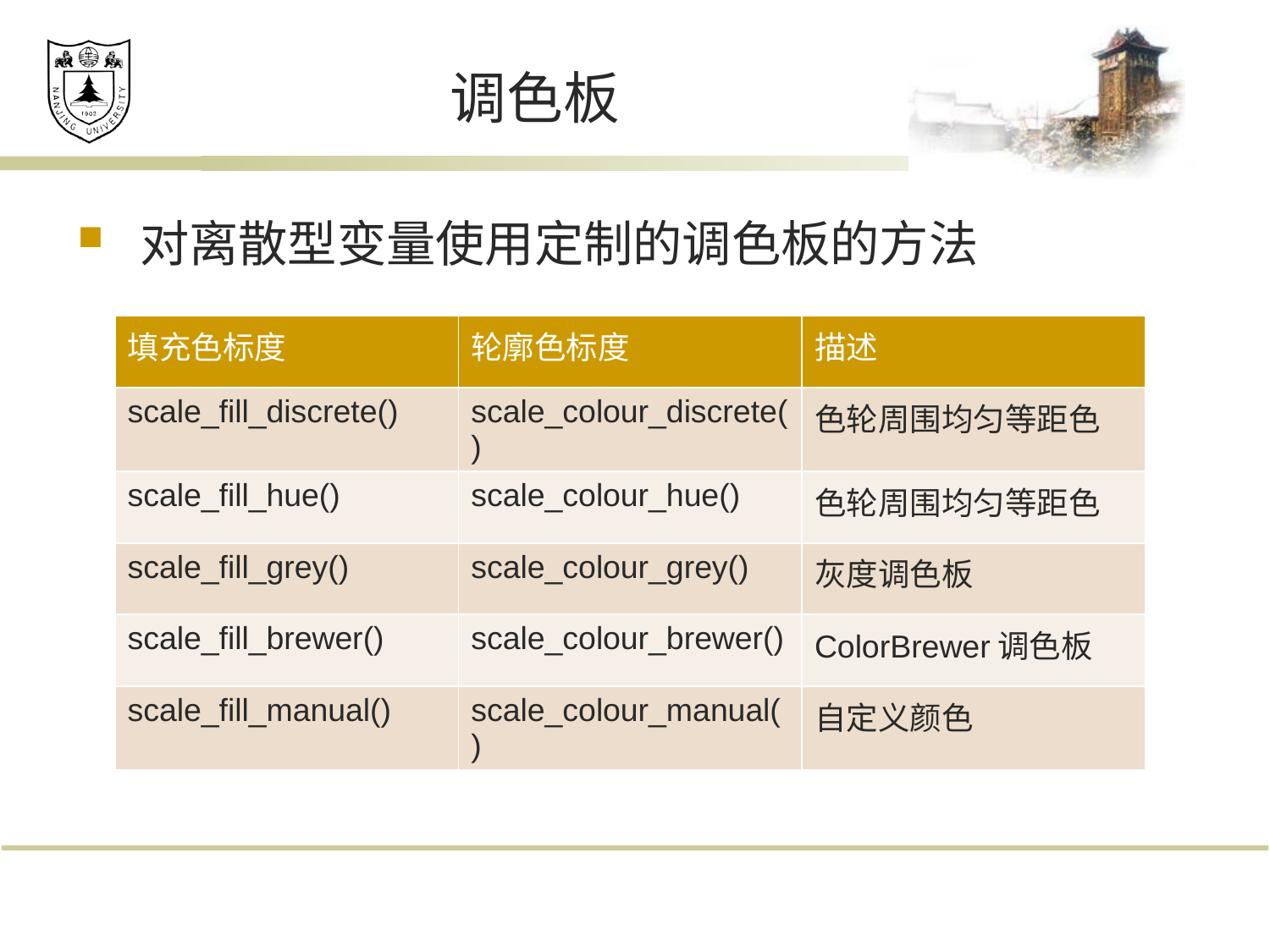

# 调色板
对离散型变量使用定制的调色板的方法

| 填充色标度 | 轮廓色标度 | 描述 |
| --- | --- | --- |
| scale\_fill\_discrete() | scale\_colour\_discrete() | 色轮周围均匀等距色 |
| scale\_fill\_hue() | scale\_colour\_hue() | 色轮周围均匀等距色 |
| scale\_fill\_grey() | scale\_colour\_grey() | 灰度调色板 |
| scale\_fill\_brewer() | scale\_colour\_brewer() | ColorBrewer调色板 |
| scale\_fill\_manual() | scale\_colour\_manual() | 自定义颜色 |